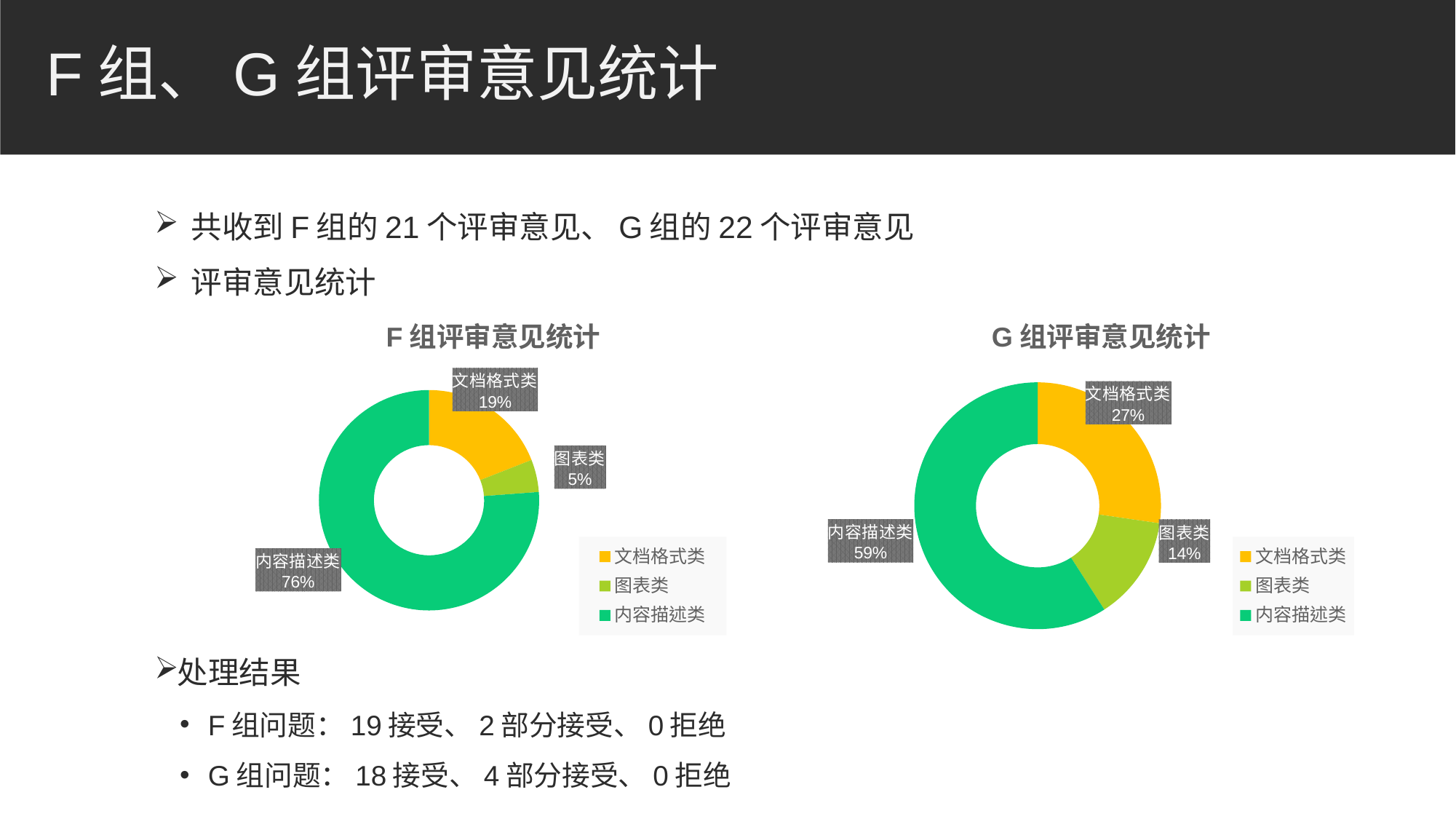

# F组、G组评审意见统计
 共收到F组的21个评审意见、G组的22个评审意见
 评审意见统计

处理结果
 F组问题：19接受、2部分接受、0拒绝
 G组问题：18接受、4部分接受、0拒绝

### Chart: F组评审意见统计

| Category | 评审意见个数 |
|---|---|
| 文档格式类 | 4.0 |
| 图表类 | 1.0 |
| 内容描述类 | 16.0 |

### Chart: G组评审意见统计

| Category | 评审意见个数 |
|---|---|
| 文档格式类 | 6.0 |
| 图表类 | 3.0 |
| 内容描述类 | 13.0 |